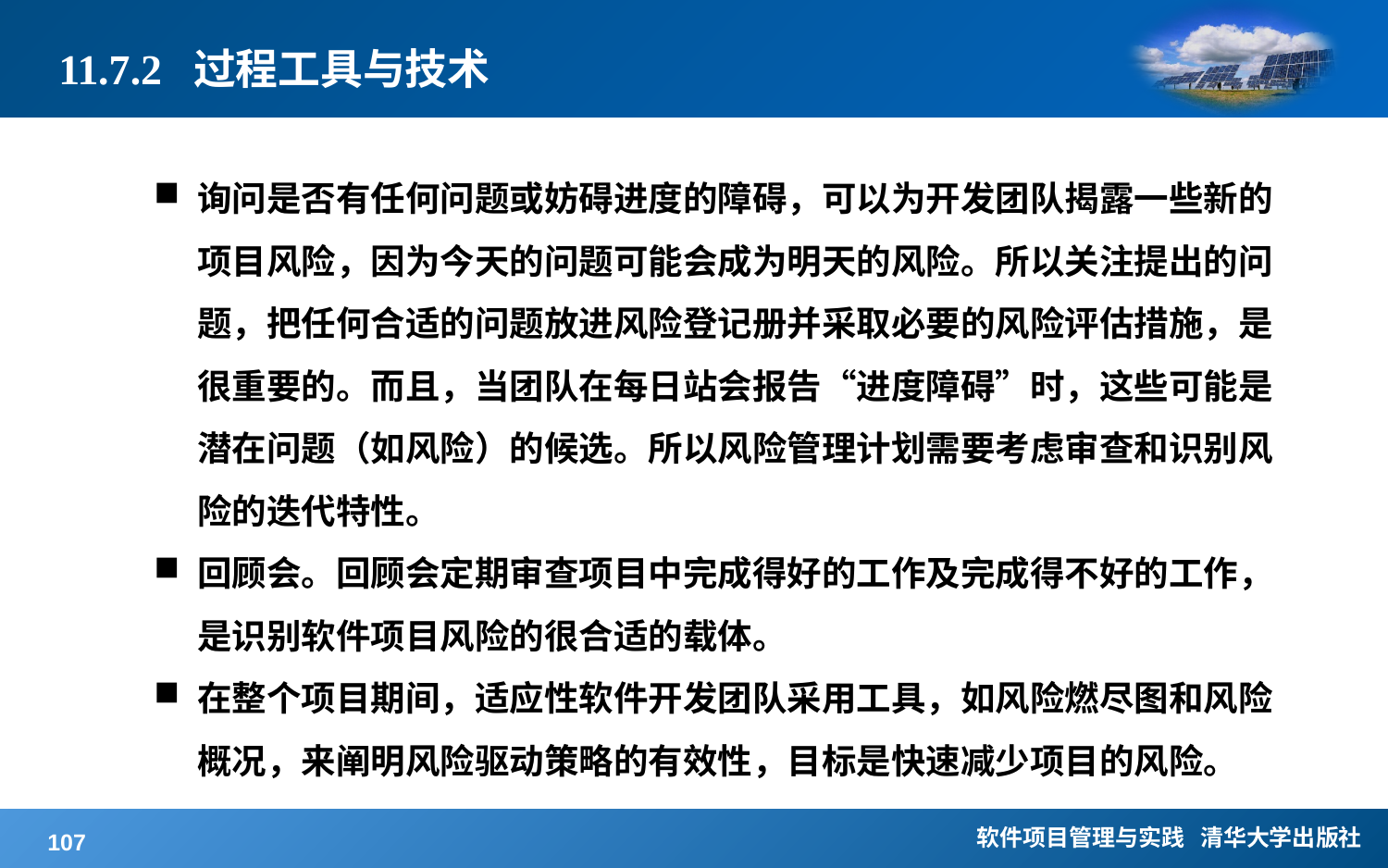

# 11.7.2  过程工具与技术
询问是否有任何问题或妨碍进度的障碍，可以为开发团队揭露一些新的项目风险，因为今天的问题可能会成为明天的风险。所以关注提出的问题，把任何合适的问题放进风险登记册并采取必要的风险评估措施，是很重要的。而且，当团队在每日站会报告“进度障碍”时，这些可能是潜在问题（如风险）的候选。所以风险管理计划需要考虑审查和识别风险的迭代特性。
回顾会。回顾会定期审查项目中完成得好的工作及完成得不好的工作，是识别软件项目风险的很合适的载体。
在整个项目期间，适应性软件开发团队采用工具，如风险燃尽图和风险概况，来阐明风险驱动策略的有效性，目标是快速减少项目的风险。